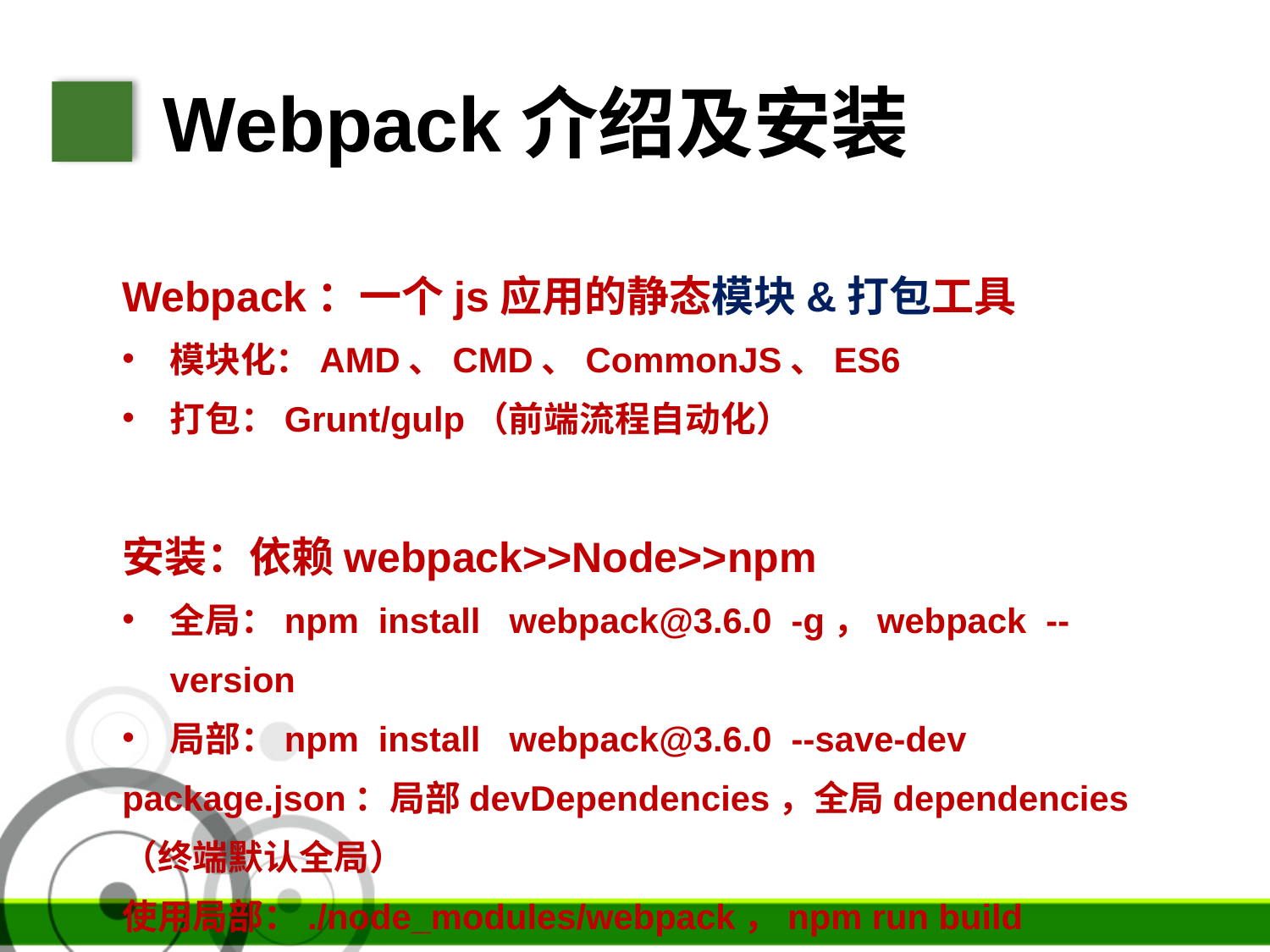

Webpack介绍及安装

Webpack：一个js应用的静态模块&打包工具
模块化：AMD、CMD、CommonJS、ES6
打包：Grunt/gulp（前端流程自动化）

安装：依赖webpack>>Node>>npm
全局：npm  install   webpack@3.6.0  -g，webpack  --version
局部：npm  install   webpack@3.6.0  --save-dev
package.json：局部devDependencies，全局dependencies
（终端默认全局）
使用局部：./node_modules/webpack，npm run build